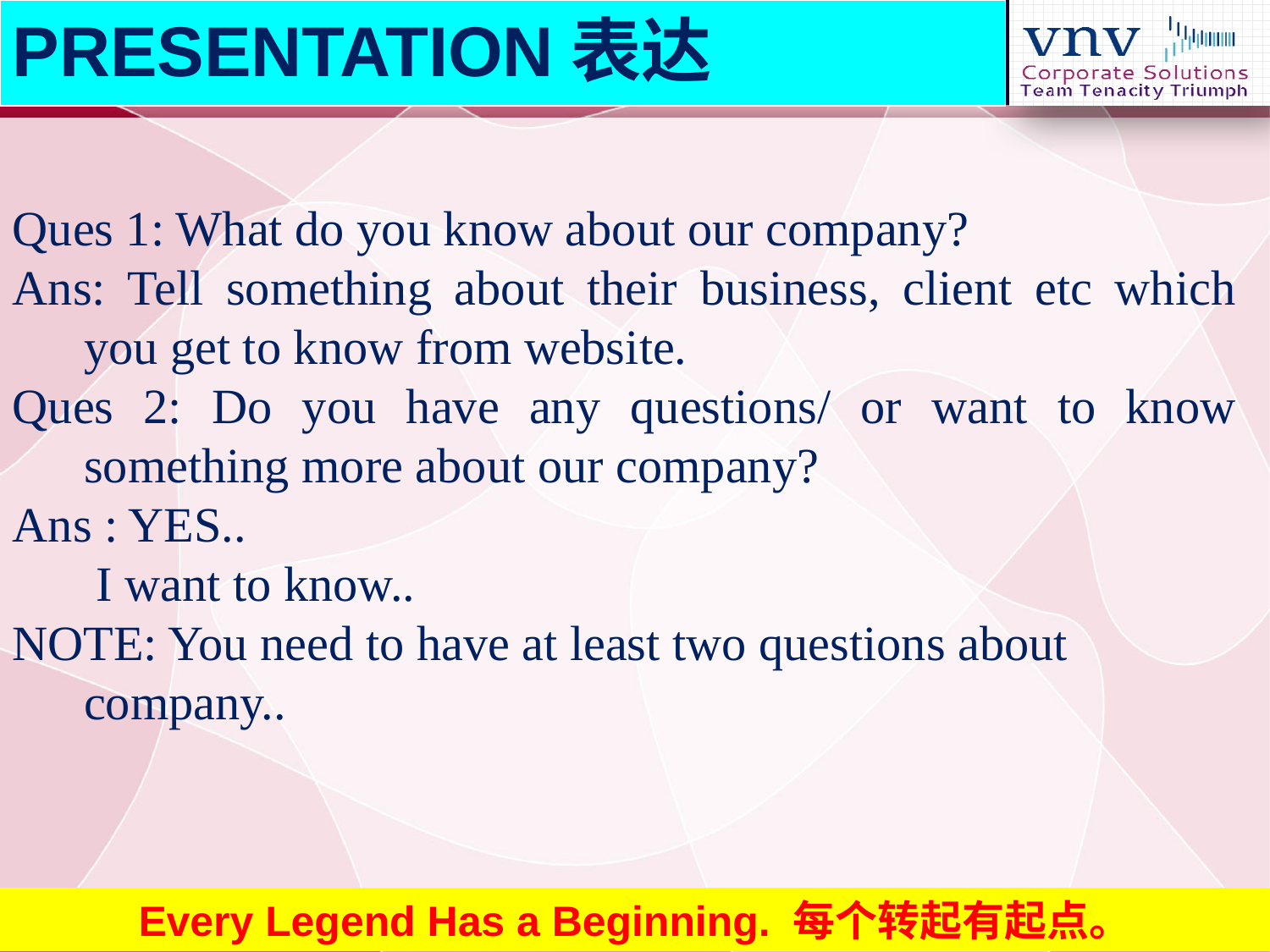

PRESENTATION表达
Ques 1: What do you know about our company?
Ans: Tell something about their business, client etc which you get to know from website.
Ques 2: Do you have any questions/ or want to know something more about our company?
Ans : YES..
 I want to know..
NOTE: You need to have at least two questions about company..
Every Legend Has a Beginning. 每个转起有起点。